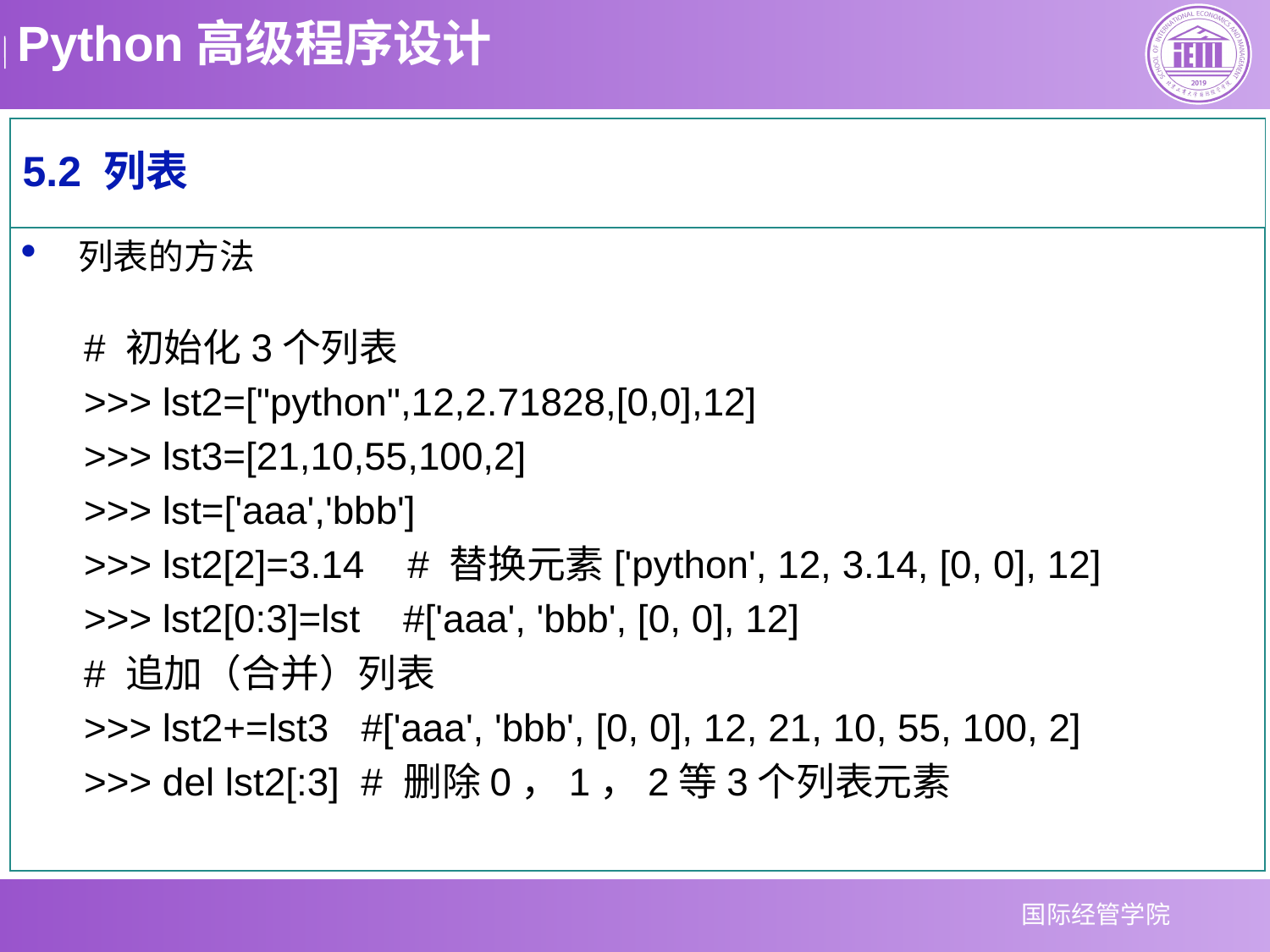

5.2 列表
列表的方法

# 初始化3个列表
>>> lst2=["python",12,2.71828,[0,0],12]
>>> lst3=[21,10,55,100,2]
>>> lst=['aaa','bbb']
>>> lst2[2]=3.14    # 替换元素['python', 12, 3.14, [0, 0], 12]
>>> lst2[0:3]=lst    #['aaa', 'bbb', [0, 0], 12]
# 追加（合并）列表
>>> lst2+=lst3   #['aaa', 'bbb', [0, 0], 12, 21, 10, 55, 100, 2]
>>> del lst2[:3]  # 删除0，1，2等3个列表元素